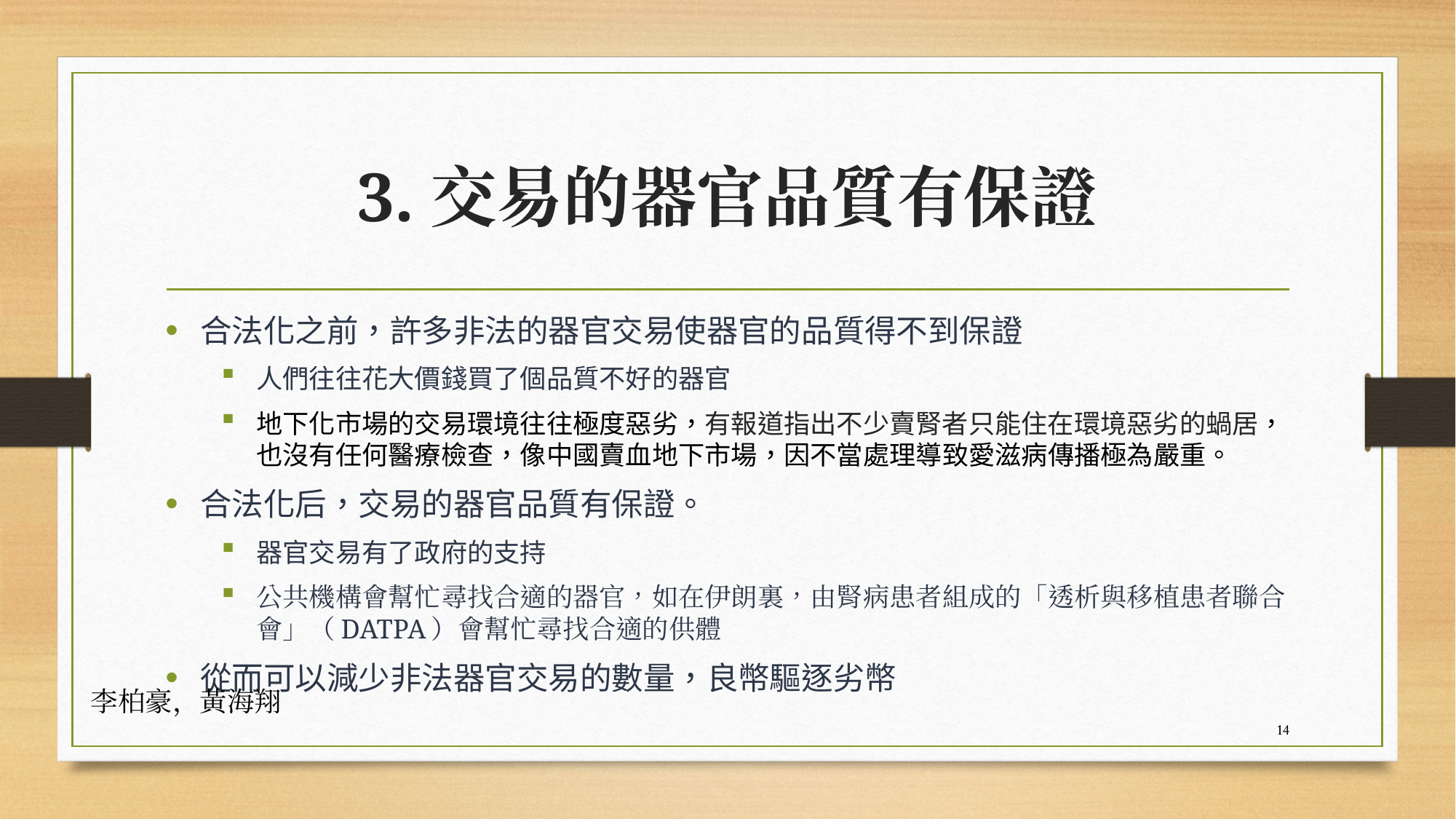

# 3.交易的器官品質有保證
合法化之前，許多非法的器官交易使器官的品質得不到保證
人們往往花大價錢買了個品質不好的器官
地下化市場的交易環境往往極度惡劣，有報道指出不少賣腎者只能住在環境惡劣的蝸居，也沒有任何醫療檢查，像中國賣血地下市場，因不當處理導致愛滋病傳播極為嚴重。
合法化后，交易的器官品質有保證。
器官交易有了政府的支持
公共機構會幫忙尋找合適的器官，如在伊朗裏，由腎病患者組成的「透析與移植患者聯合會」（DATPA）會幫忙尋找合適的供體
從而可以減少非法器官交易的數量，良幣驅逐劣幣
李柏豪，黃海翔
14